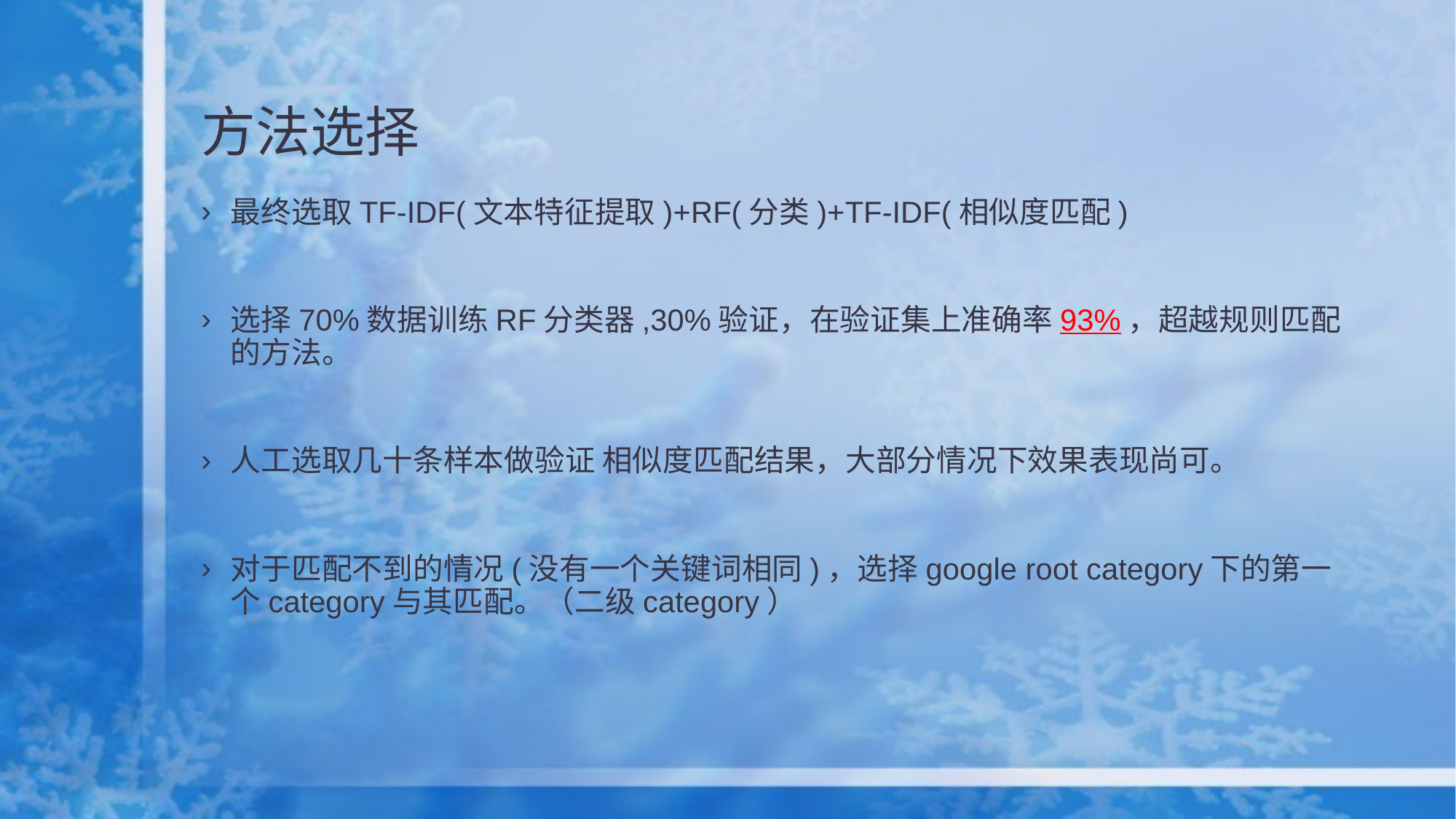

# 方法选择
最终选取TF-IDF(文本特征提取)+RF(分类)+TF-IDF(相似度匹配)

选择70%数据训练RF分类器,30%验证，在验证集上准确率93%，超越规则匹配的方法。

人工选取几十条样本做验证 相似度匹配结果，大部分情况下效果表现尚可。

对于匹配不到的情况(没有一个关键词相同)，选择google root category下的第一个category与其匹配。（二级category）